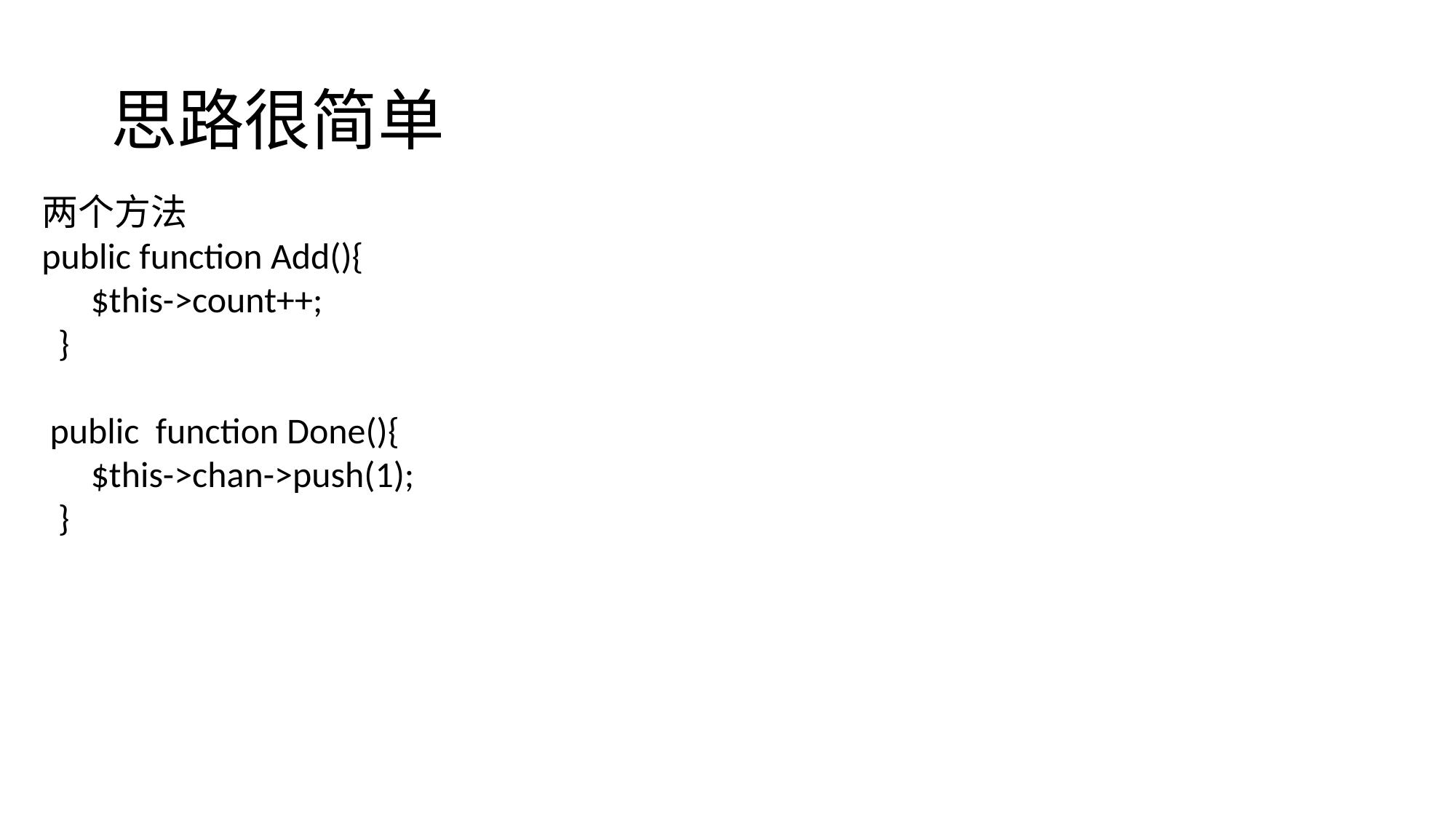

# 思路很简单
两个方法
public function Add(){
      $this->count++;
  }

 public  function Done(){
      $this->chan->push(1);
  }